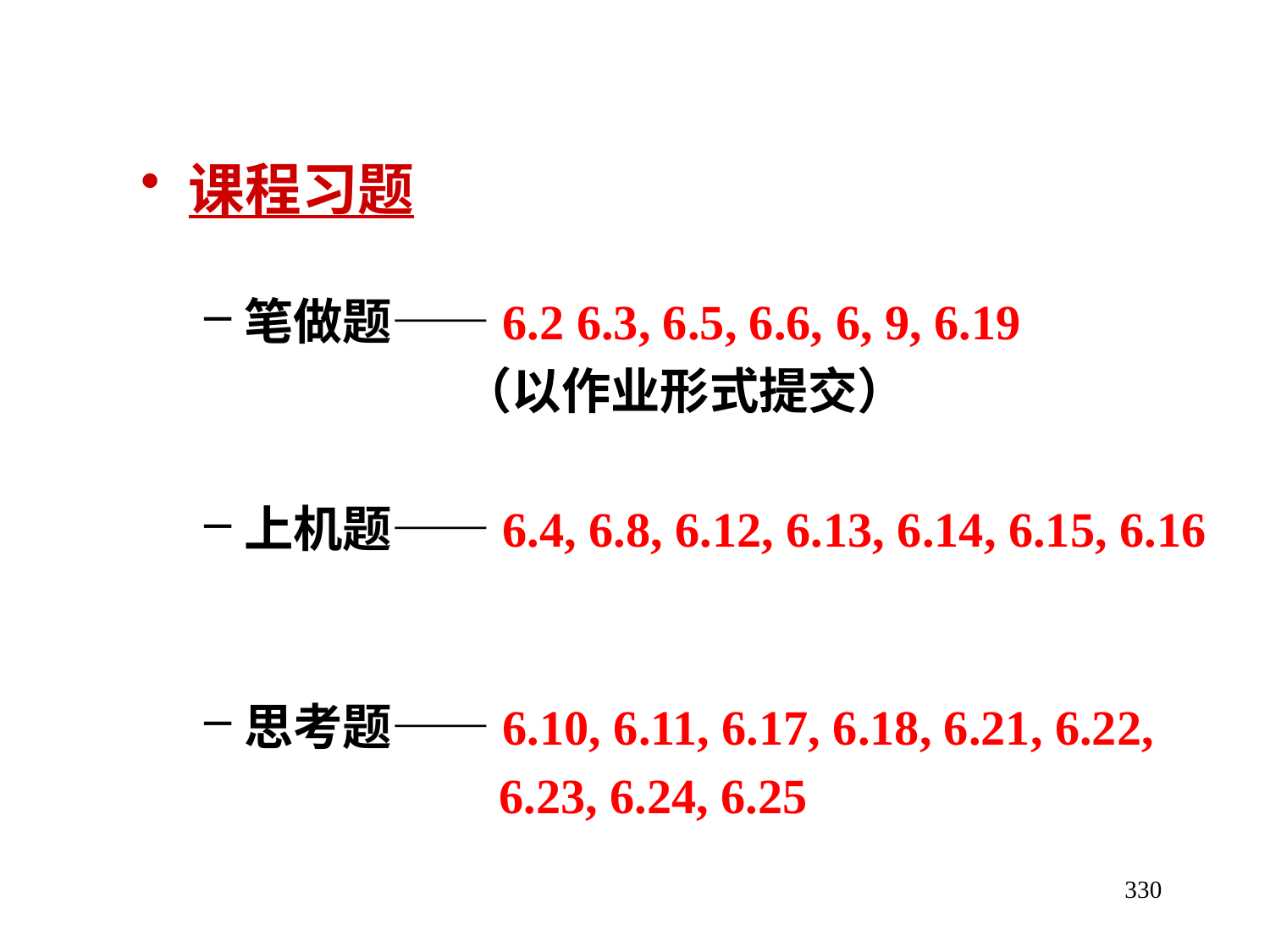

课程习题

笔做题——6.2 6.3, 6.5, 6.6, 6, 9, 6.19
                      （以作业形式提交）

上机题——6.4, 6.8, 6.12, 6.13, 6.14, 6.15, 6.16

思考题——6.10, 6.11, 6.17, 6.18, 6.21, 6.22,
                        6.23, 6.24, 6.25
330